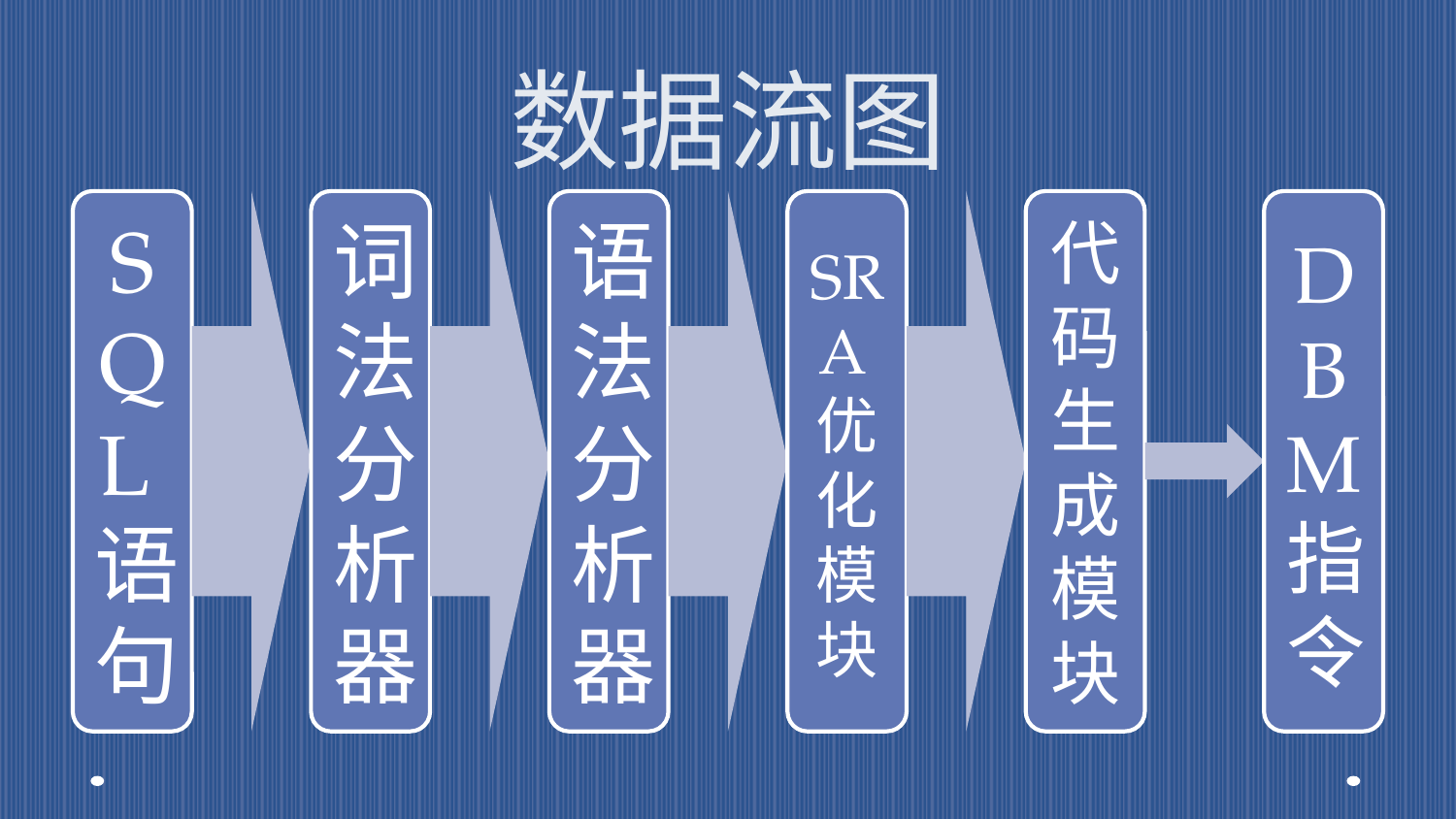

# 数据流图
SQL语句
词法分析器
语法分析器
代码生成模块
DBM 指令
SRA优化模块